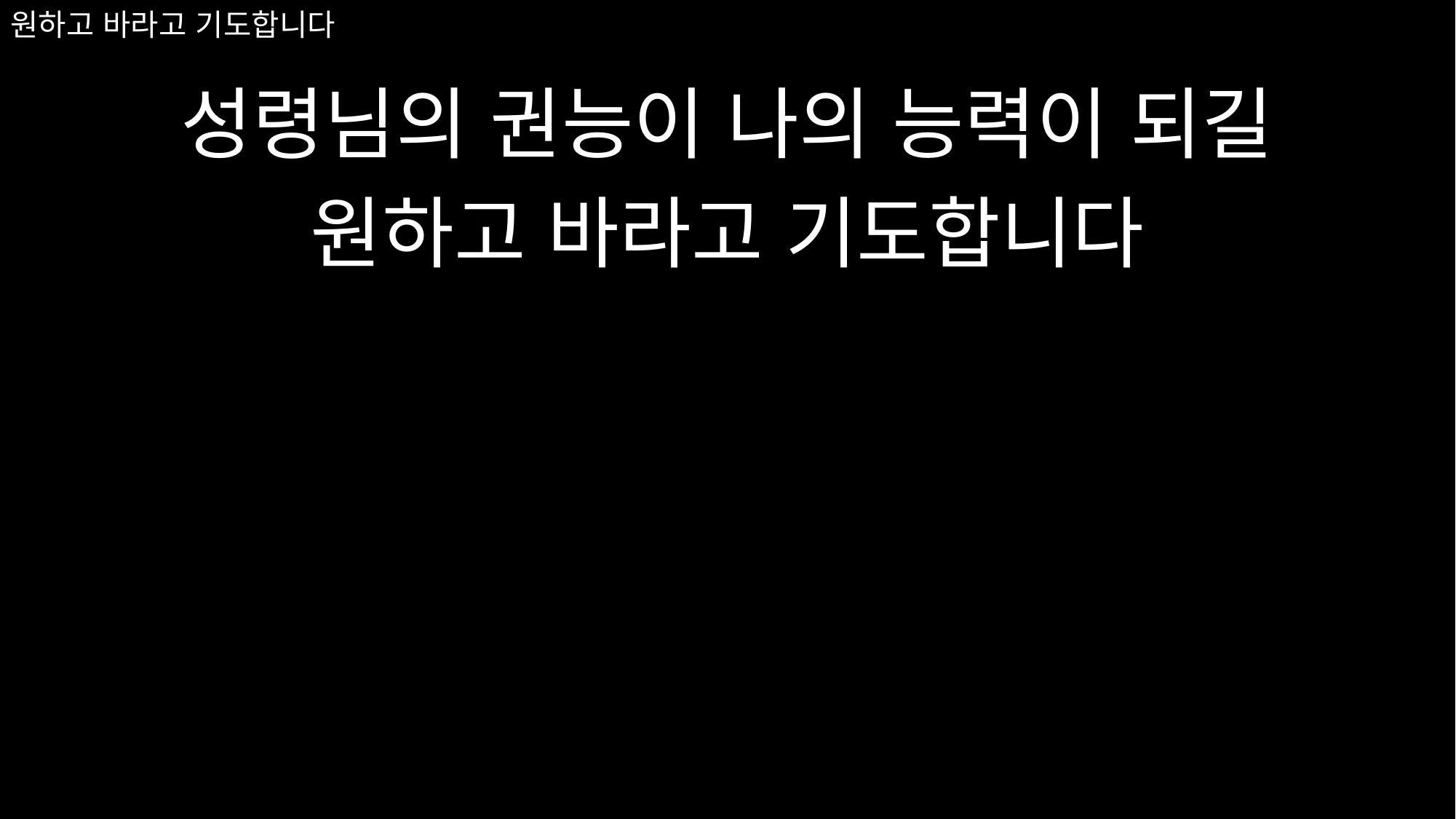

# 원하고 바라고 기도합니다
성령님의 권능이 나의 능력이 되길
원하고 바라고 기도합니다